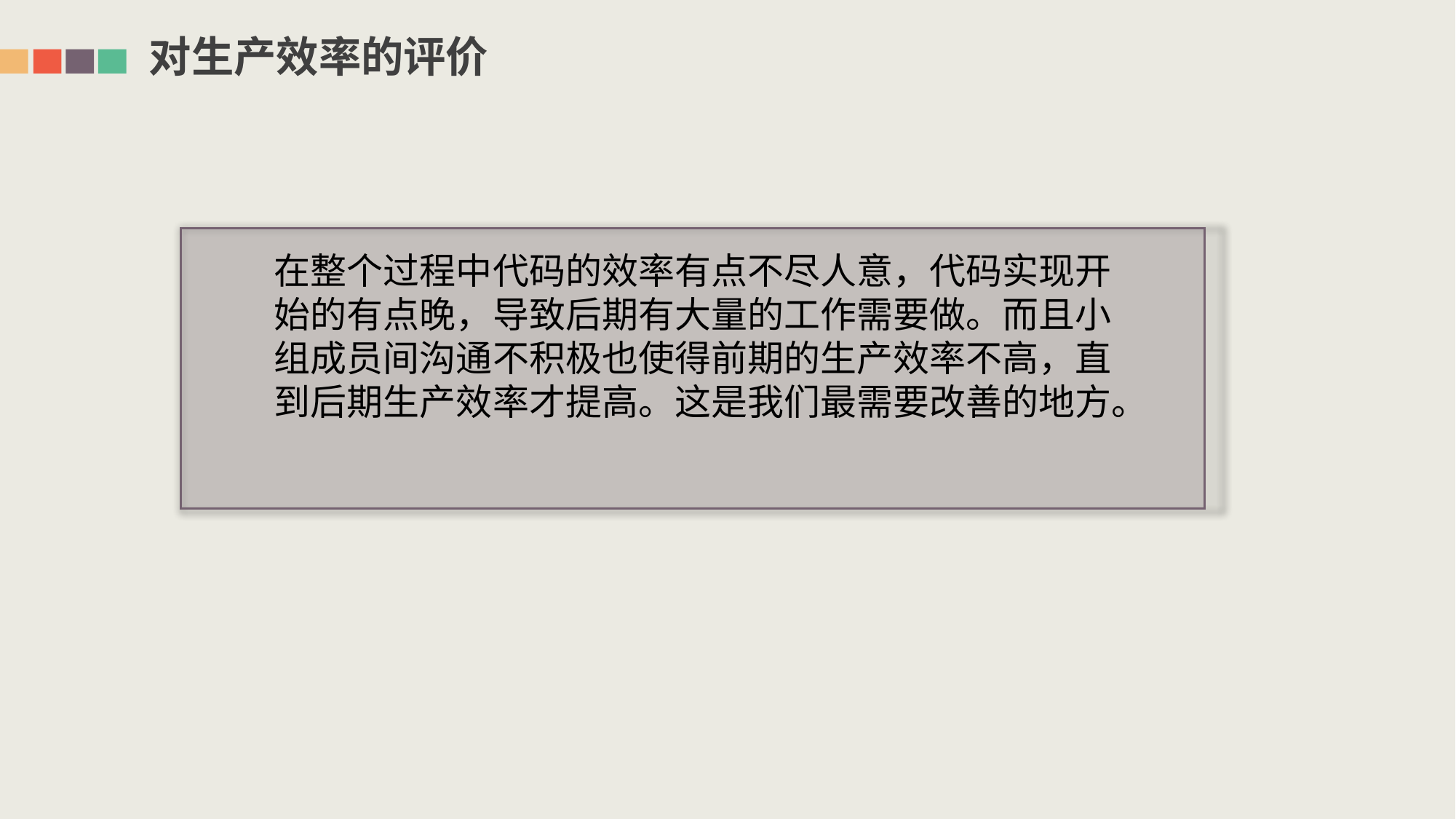

对生产效率的评价

在整个过程中代码的效率有点不尽人意，代码实现开始的有点晚，导致后期有大量的工作需要做。而且小组成员间沟通不积极也使得前期的生产效率不高，直到后期生产效率才提高。这是我们最需要改善的地方。